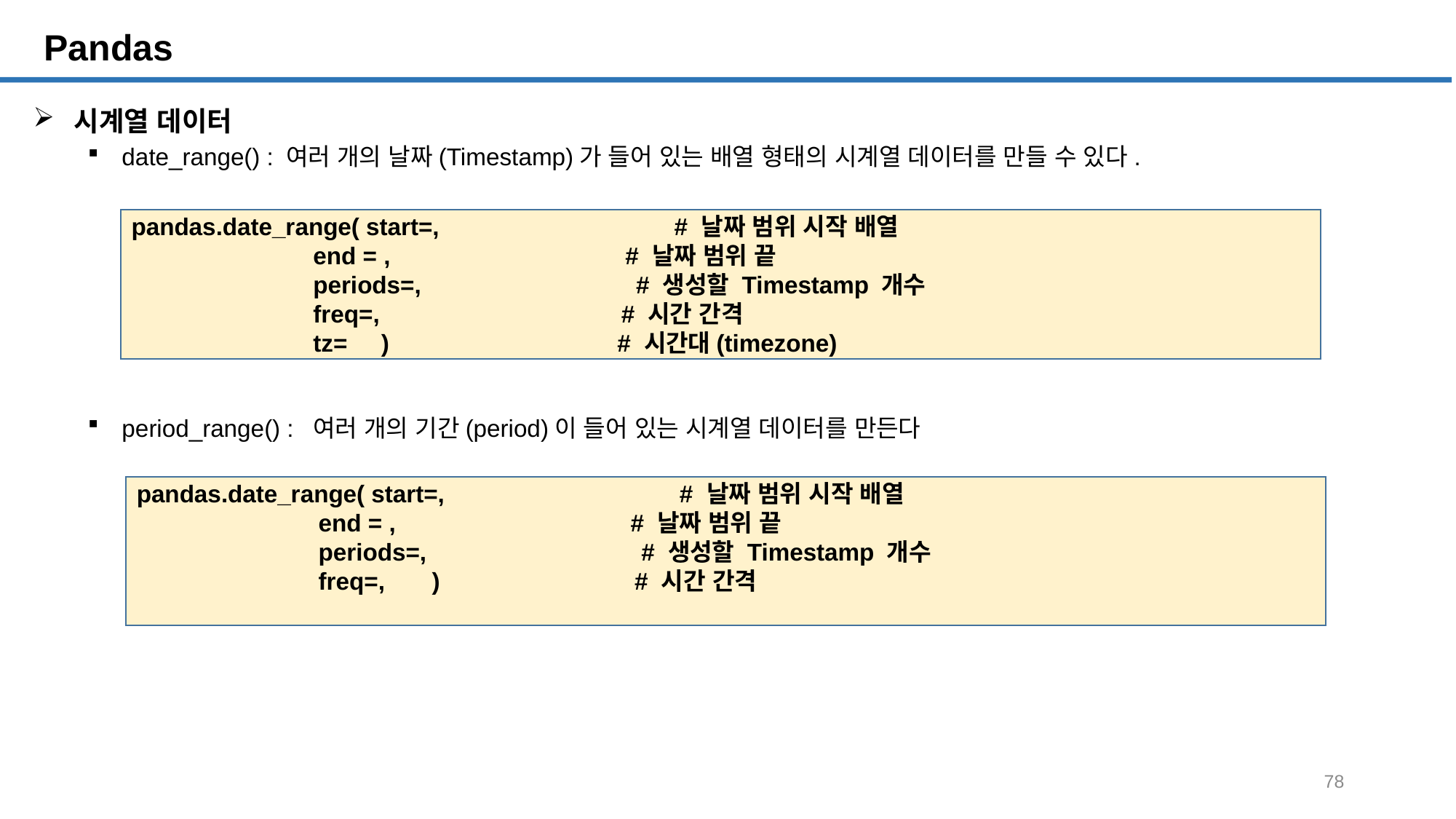

SQL 튜닝 개요
# Pandas

시계열 데이터
date_range() : 여러 개의 날짜(Timestamp)가 들어 있는 배열 형태의 시계열 데이터를 만들 수 있다.

period_range() :  여러 개의 기간(period)이 들어 있는 시계열 데이터를 만든다

pandas.date_range( start=,                                   # 날짜 범위 시작 배열
                           end = ,                                   # 날짜 범위 끝
                           periods=,                                # 생성할 Timestamp 개수
                           freq=,                                    # 시간 간격
                           tz=     )                                  # 시간대(timezone)
pandas.date_range( start=,                                   # 날짜 범위 시작 배열
                           end = ,                                   # 날짜 범위 끝
                           periods=,                                # 생성할 Timestamp 개수
                           freq=,       )                             # 시간 간격

78